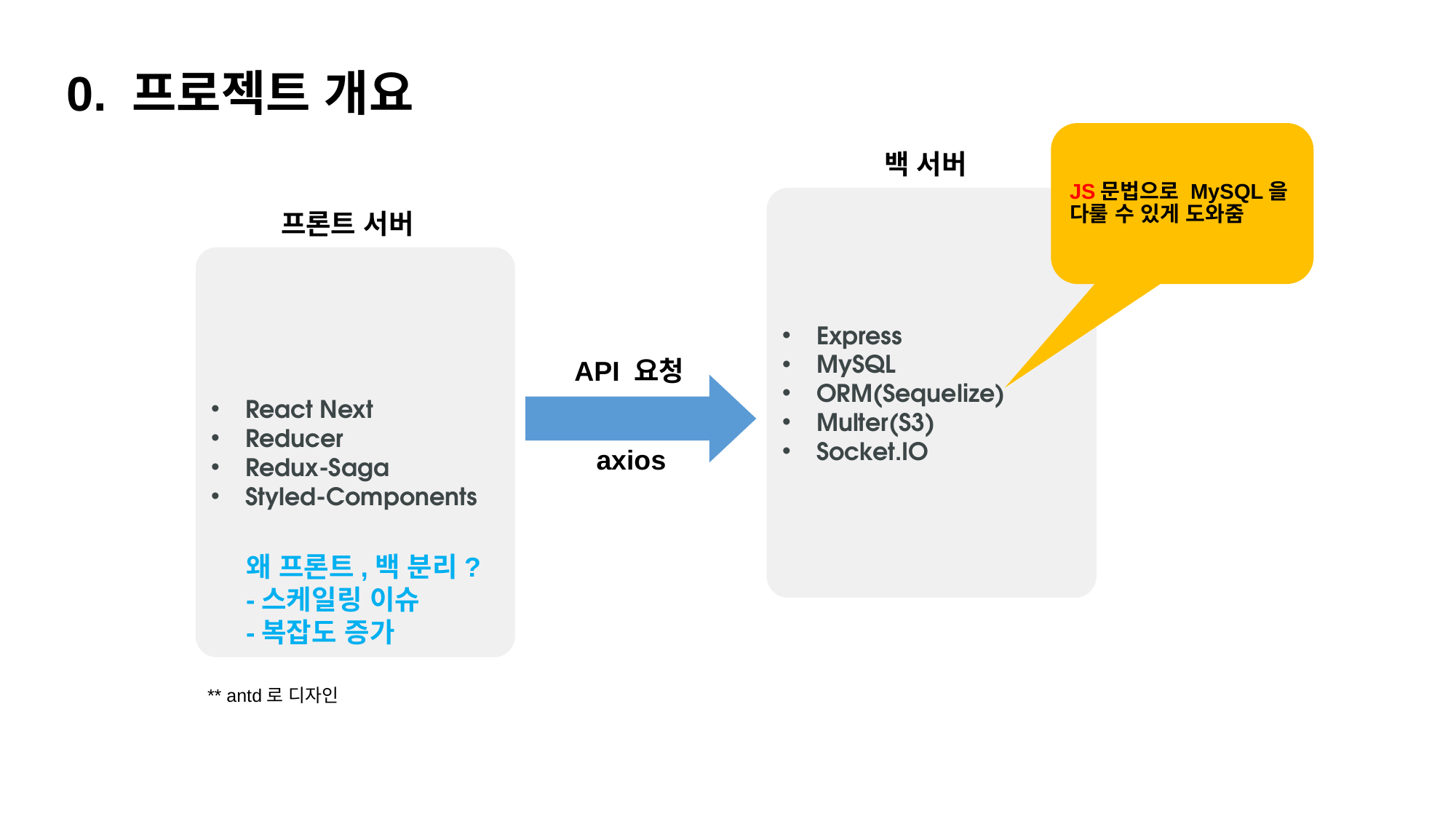

0. 프로젝트 개요

JS문법으로 MySQL을 다룰 수 있게 도와줌
백 서버
Express
MySQL
ORM(Sequelize)
Multer(S3)
Socket.IO
프론트 서버
React Next
Reducer
Redux-Saga
Styled-Components

API 요청
axios
왜 프론트,백 분리?
-스케일링 이슈
-복잡도 증가
** antd로 디자인